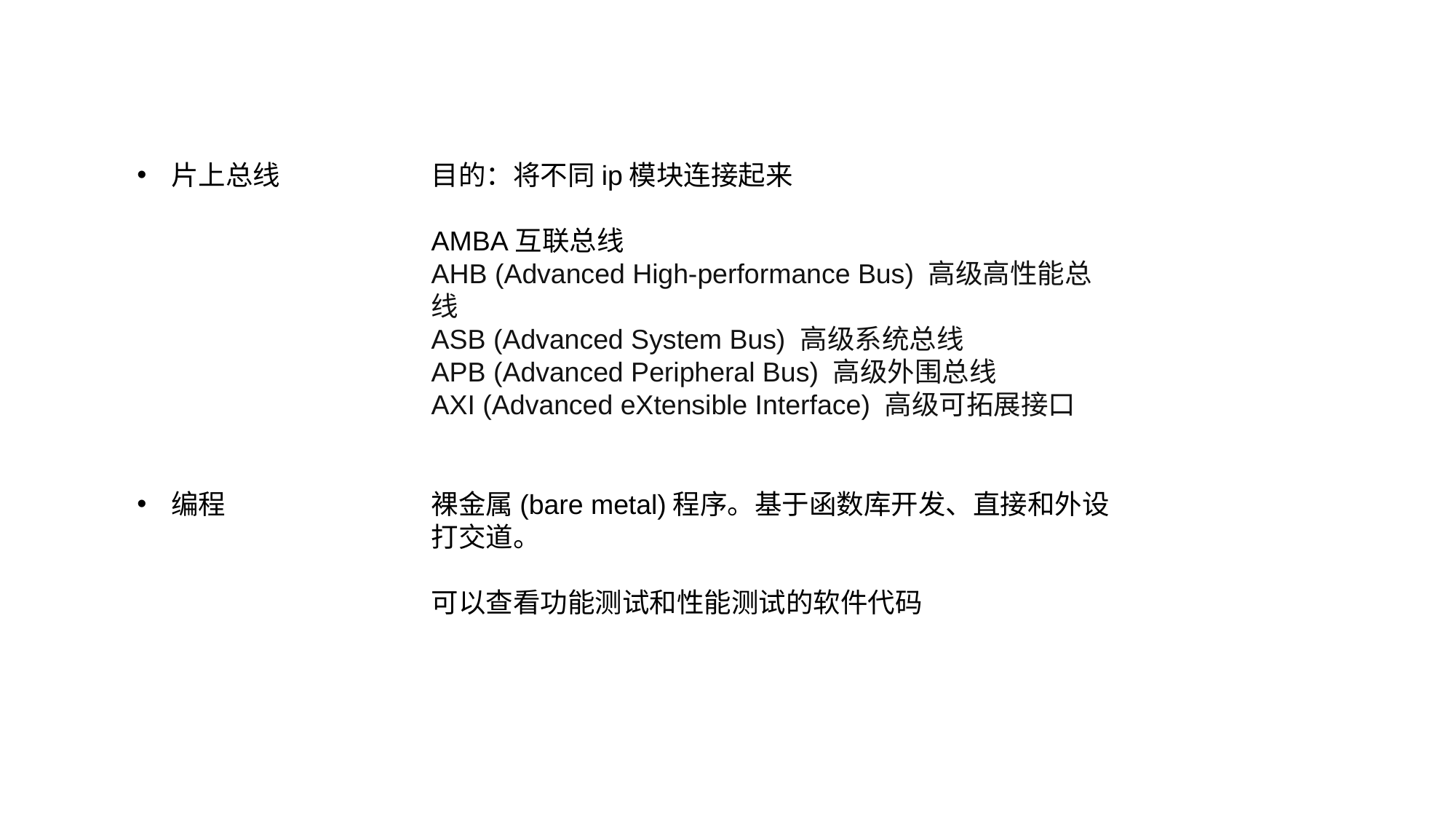

目的：将不同ip模块连接起来

AMBA互联总线
AHB (Advanced High-performance Bus) 高级高性能总线
ASB (Advanced System Bus) 高级系统总线
APB (Advanced Peripheral Bus) 高级外围总线
AXI (Advanced eXtensible Interface) 高级可拓展接口

片上总线
编程
裸金属(bare metal)程序。基于函数库开发、直接和外设打交道。

可以查看功能测试和性能测试的软件代码